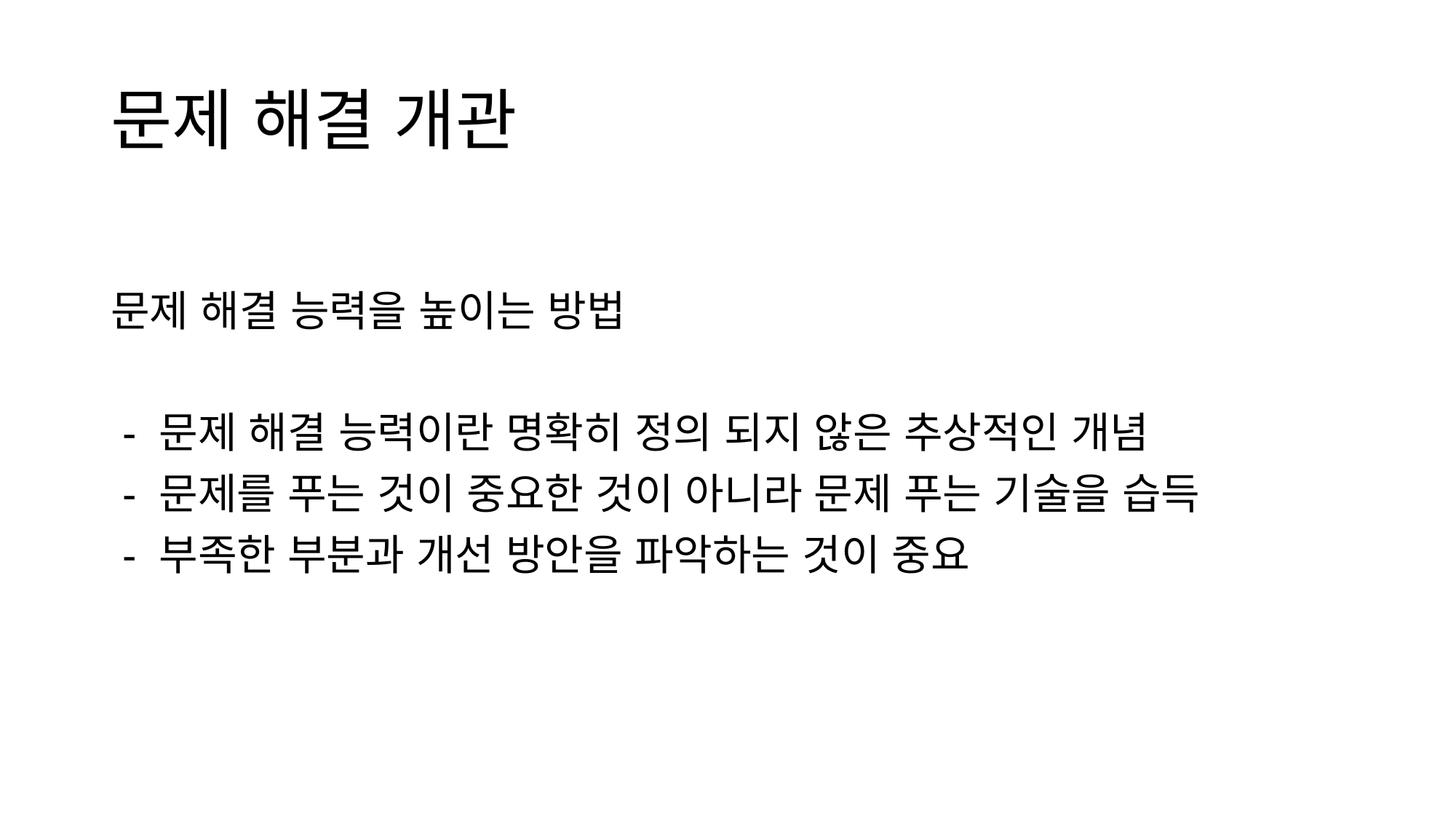

# 문제 해결 개관

문제 해결 능력을 높이는 방법

 - 문제 해결 능력이란 명확히 정의 되지 않은 추상적인 개념
 - 문제를 푸는 것이 중요한 것이 아니라 문제 푸는 기술을 습득
 - 부족한 부분과 개선 방안을 파악하는 것이 중요